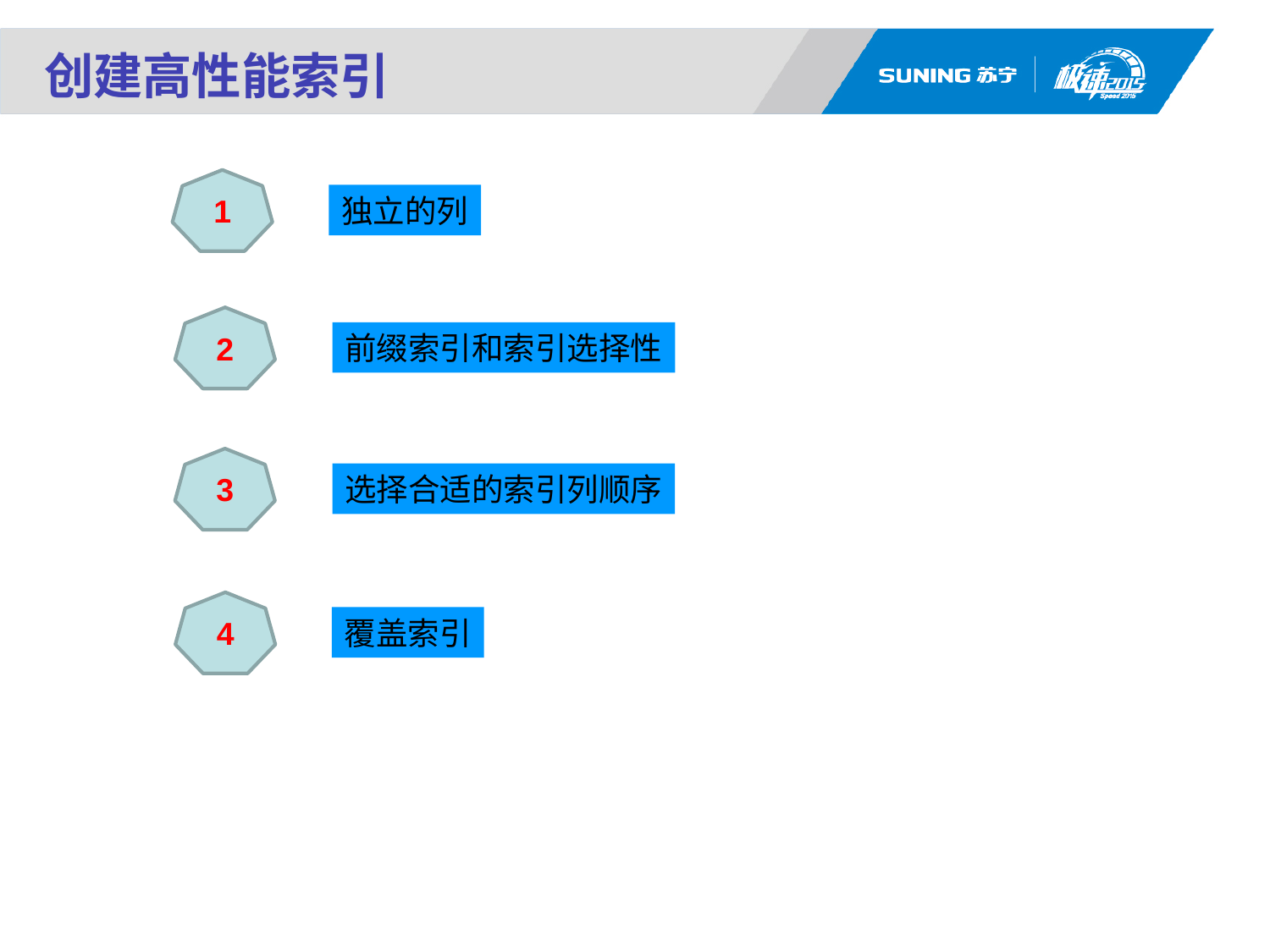

创建高性能索引
1
独立的列
2
前缀索引和索引选择性
3
选择合适的索引列顺序
4
覆盖索引